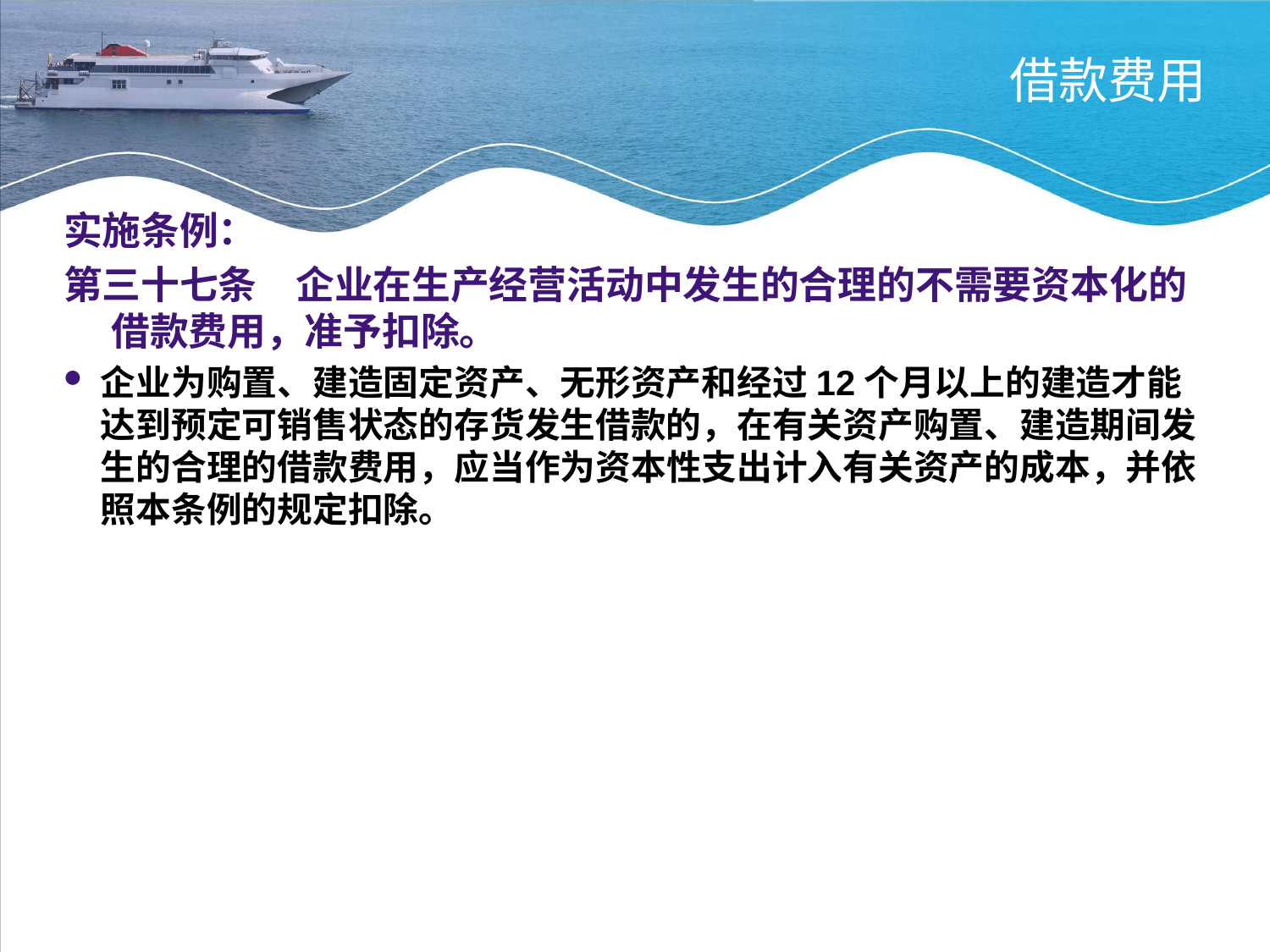

# 借款费用
实施条例：
第三十七条　企业在生产经营活动中发生的合理的不需要资本化的借款费用，准予扣除。
企业为购置、建造固定资产、无形资产和经过12个月以上的建造才能达到预定可销售状态的存货发生借款的，在有关资产购置、建造期间发生的合理的借款费用，应当作为资本性支出计入有关资产的成本，并依照本条例的规定扣除。